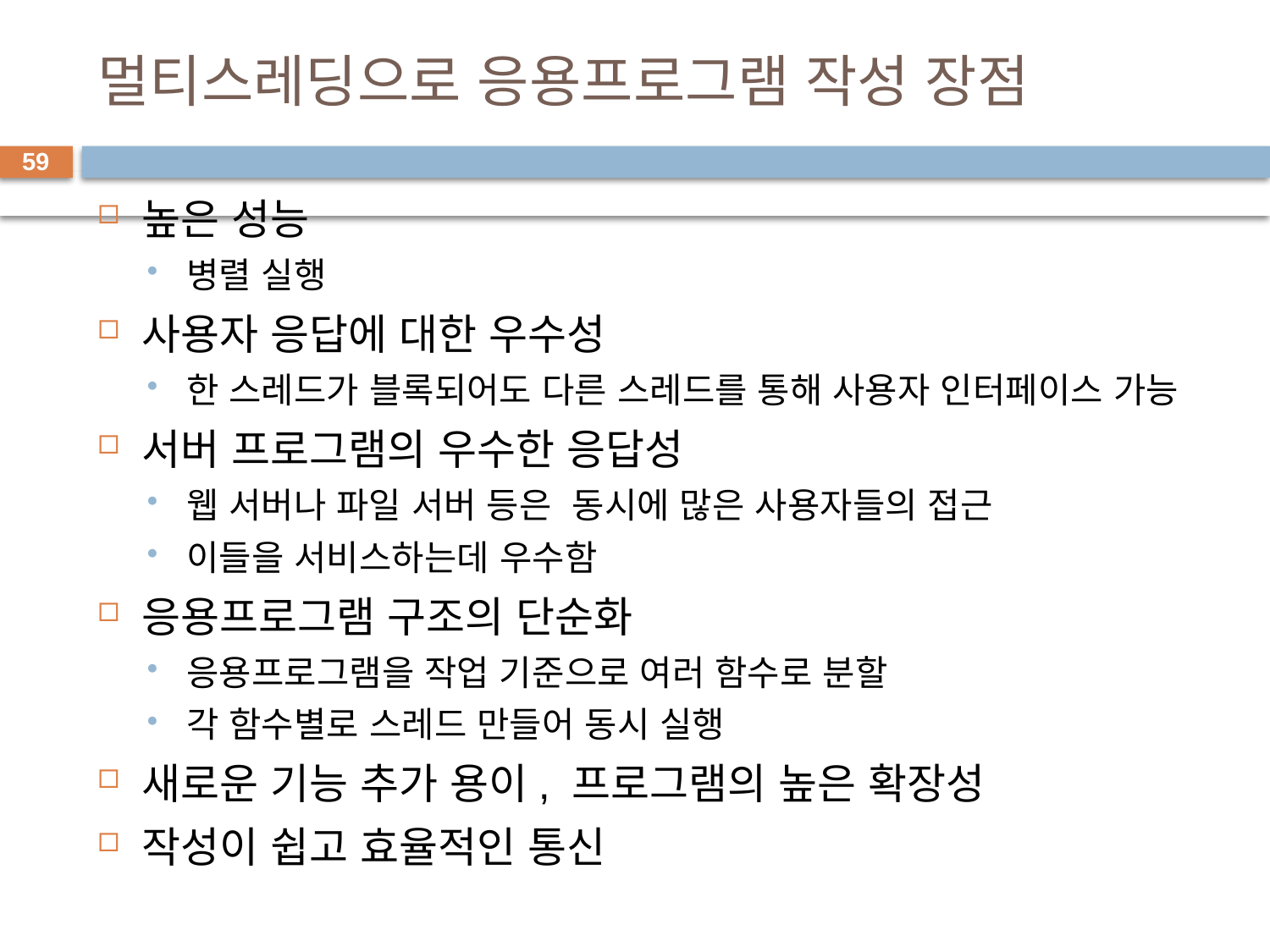

# 멀티스레딩으로 응용프로그램 작성 장점
59
높은 성능
병렬 실행
사용자 응답에 대한 우수성
한 스레드가 블록되어도 다른 스레드를 통해 사용자 인터페이스 가능
서버 프로그램의 우수한 응답성
웹 서버나 파일 서버 등은  동시에 많은 사용자들의 접근
이들을 서비스하는데 우수함
응용프로그램 구조의 단순화
응용프로그램을 작업 기준으로 여러 함수로 분할
각 함수별로 스레드 만들어 동시 실행
새로운 기능 추가 용이, 프로그램의 높은 확장성
작성이 쉽고 효율적인 통신